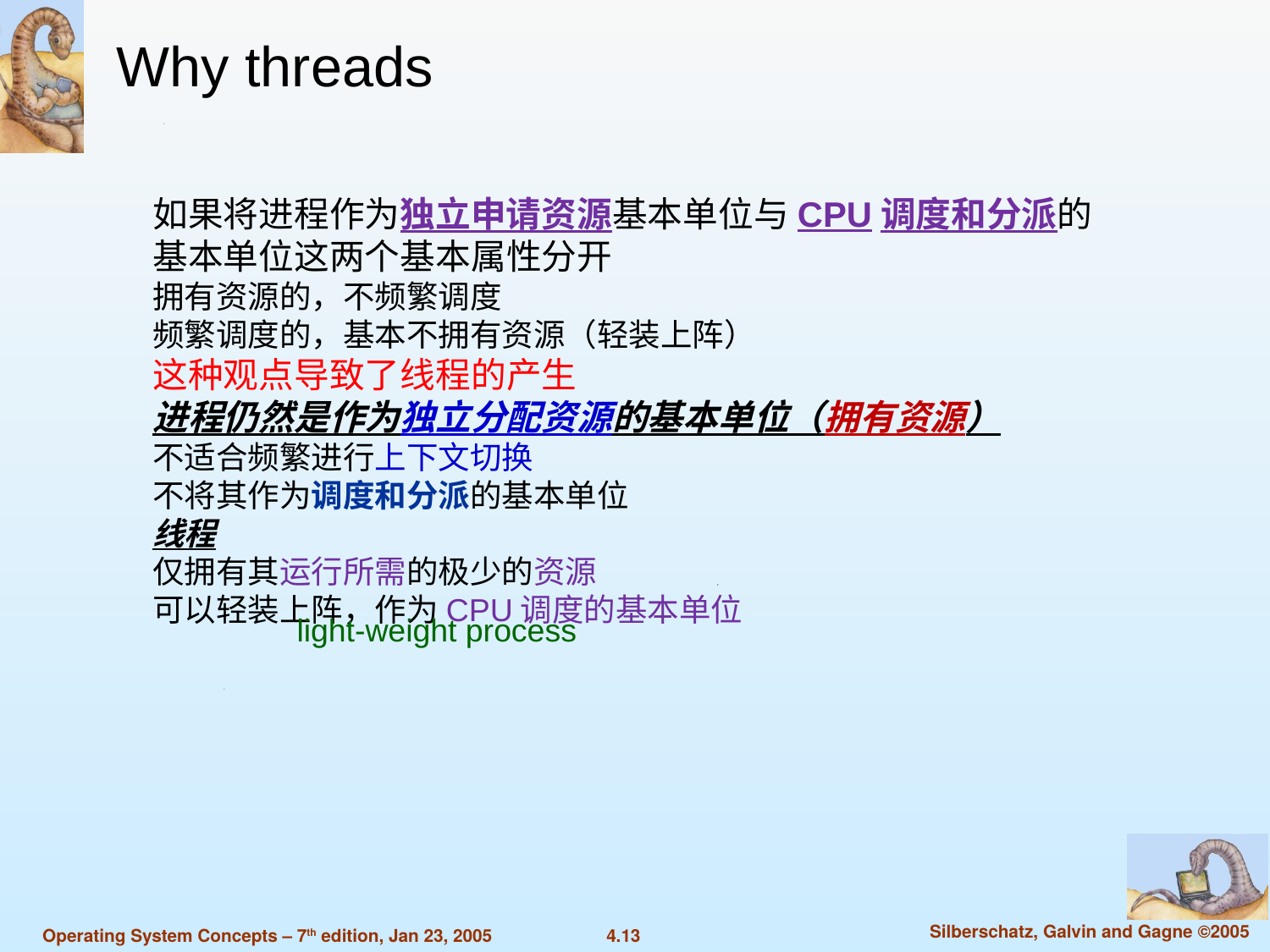

Why threads
如果将进程作为独立申请资源基本单位与CPU调度和分派的基本单位这两个基本属性分开
拥有资源的，不频繁调度
频繁调度的，基本不拥有资源（轻装上阵）
这种观点导致了线程的产生
进程仍然是作为独立分配资源的基本单位（拥有资源）
不适合频繁进行上下文切换
不将其作为调度和分派的基本单位
线程
仅拥有其运行所需的极少的资源
可以轻装上阵，作为CPU调度的基本单位
light-weight process